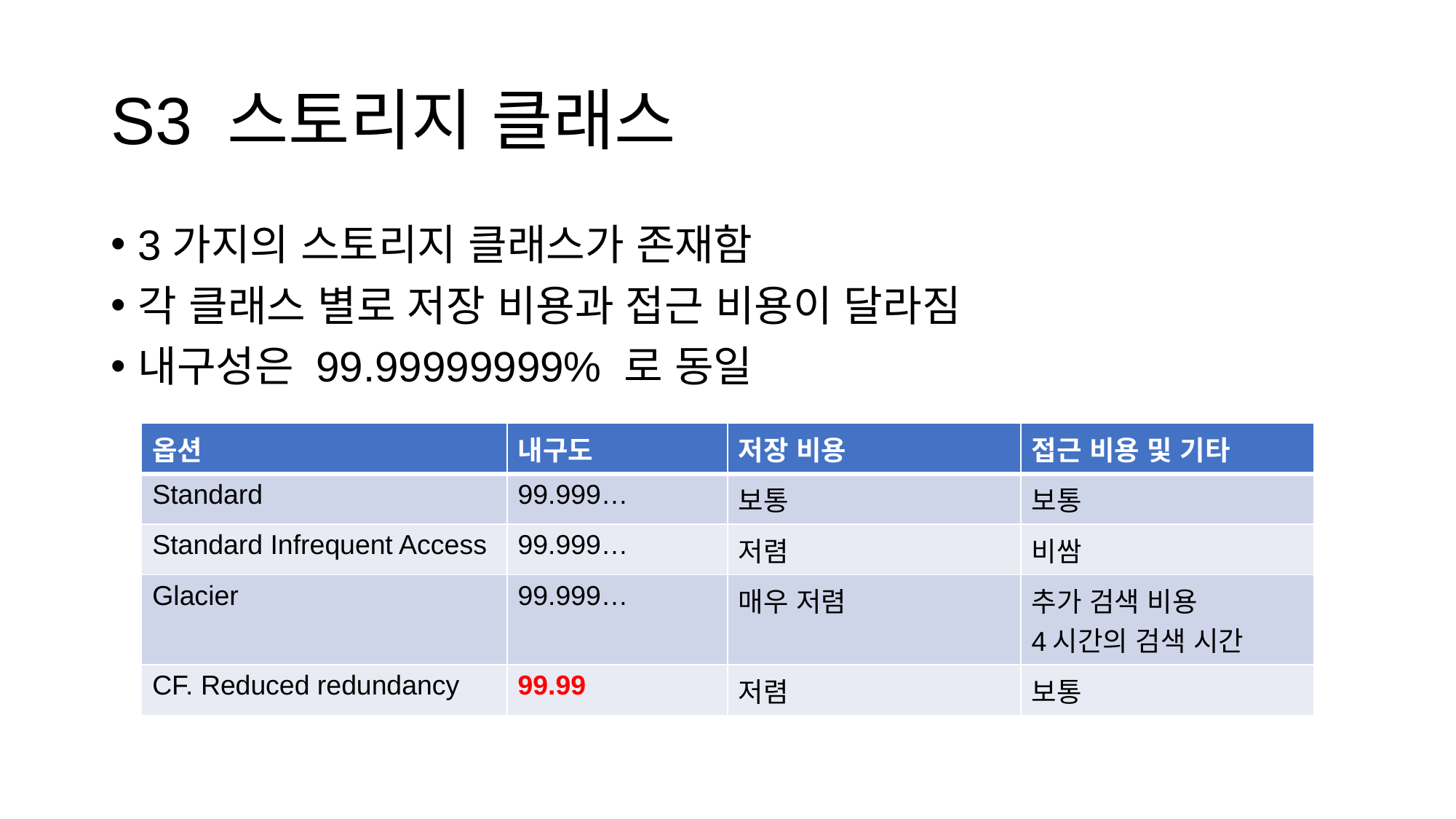

# S3 스토리지 클래스
3가지의 스토리지 클래스가 존재함
각 클래스 별로 저장 비용과 접근 비용이 달라짐
내구성은 99.99999999% 로 동일

| 옵션 | 내구도 | 저장 비용 | 접근 비용 및 기타 |
| --- | --- | --- | --- |
| Standard | 99.999… | 보통 | 보통 |
| Standard Infrequent Access | 99.999… | 저렴 | 비쌈 |
| Glacier | 99.999… | 매우 저렴 | 추가 검색 비용 4시간의 검색 시간 |
| CF. Reduced redundancy | 99.99 | 저렴 | 보통 |